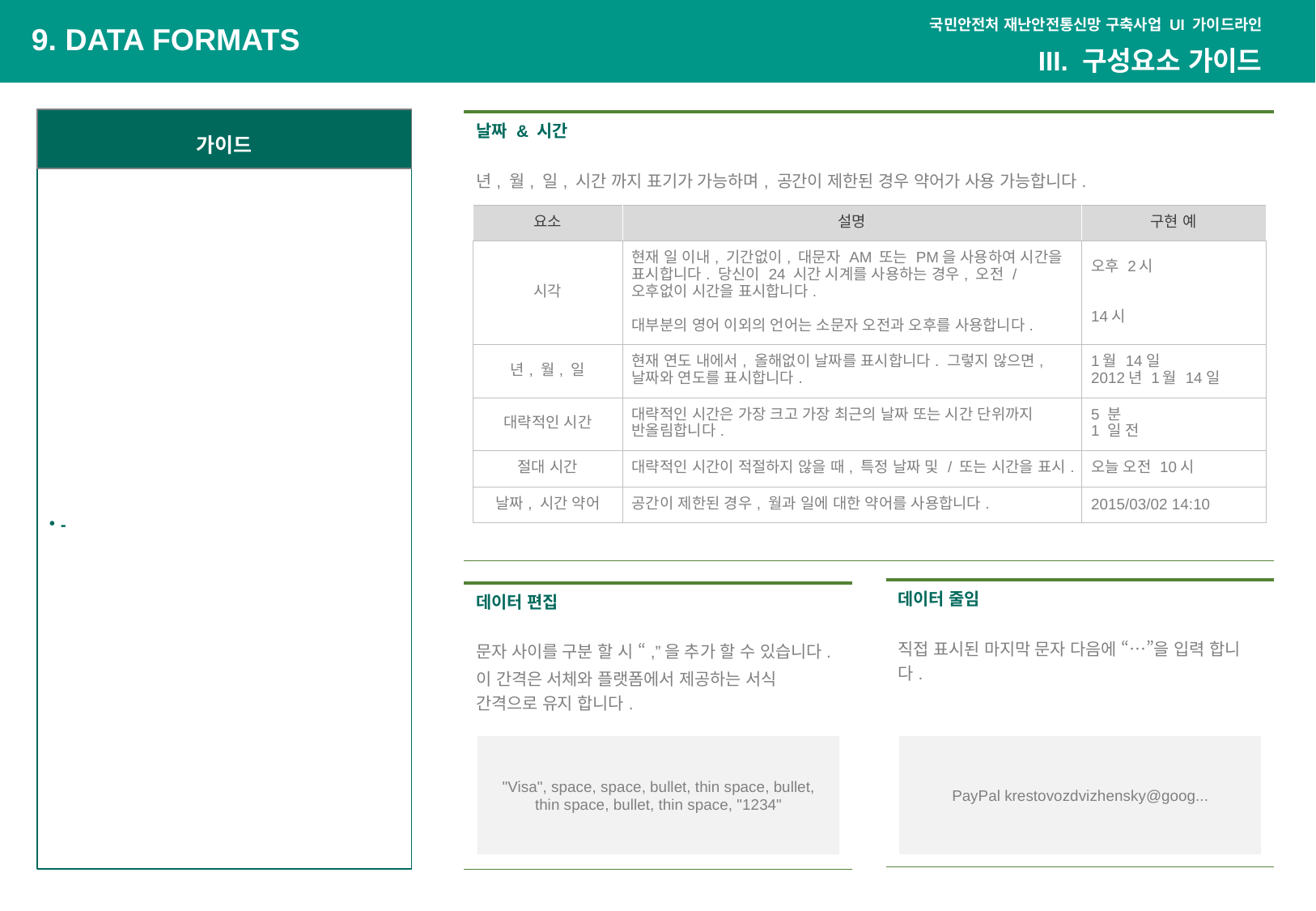

9. DATA FORMATS
III. 구성요소 가이드
가이드
-
| 날짜 & 시간 년, 월, 일, 시간 까지 표기가 가능하며, 공간이 제한된 경우 약어가 사용 가능합니다. |
| --- |
| 요소 | 설명 | 구현 예 |
| --- | --- | --- |
| 시각 | 현재 일 이내, 기간없이, 대문자 AM 또는 PM을 사용하여 시간을 표시합니다. 당신이 24 시간 시계를 사용하는 경우, 오전 / 오후없이 시간을 표시합니다. 대부분의 영어 이외의 언어는 소문자 오전과 오후를 사용합니다. | 오후 2시 14시 |
| 년, 월, 일 | 현재 연도 내에서, 올해없이 날짜를 표시합니다. 그렇지 않으면, 날짜와 연도를 표시합니다. | 1월 14일 2012년 1월 14일 |
| 대략적인 시간 | 대략적인 시간은 가장 크고 가장 최근의 날짜 또는 시간 단위까지 반올림합니다. | 5 분 1 일 전 |
| 절대 시간 | 대략적인 시간이 적절하지 않을 때, 특정 날짜 및 / 또는 시간을 표시. | 오늘 오전 10시 |
| 날짜, 시간 약어 | 공간이 제한된 경우, 월과 일에 대한 약어를 사용합니다. | 2015/03/02 14:10 |
| 데이터 줄임 직접 표시된 마지막 문자 다음에 “…”을 입력 합니다. |
| --- |
| 데이터 편집 문자 사이를 구분 할 시 “,”을 추가 할 수 있습니다. 이 간격은 서체와 플랫폼에서 제공하는 서식 간격으로 유지 합니다. |
| --- |
"Visa", space, space, bullet, thin space, bullet, thin space, bullet, thin space, "1234"
PayPal krestovozdvizhensky@goog...